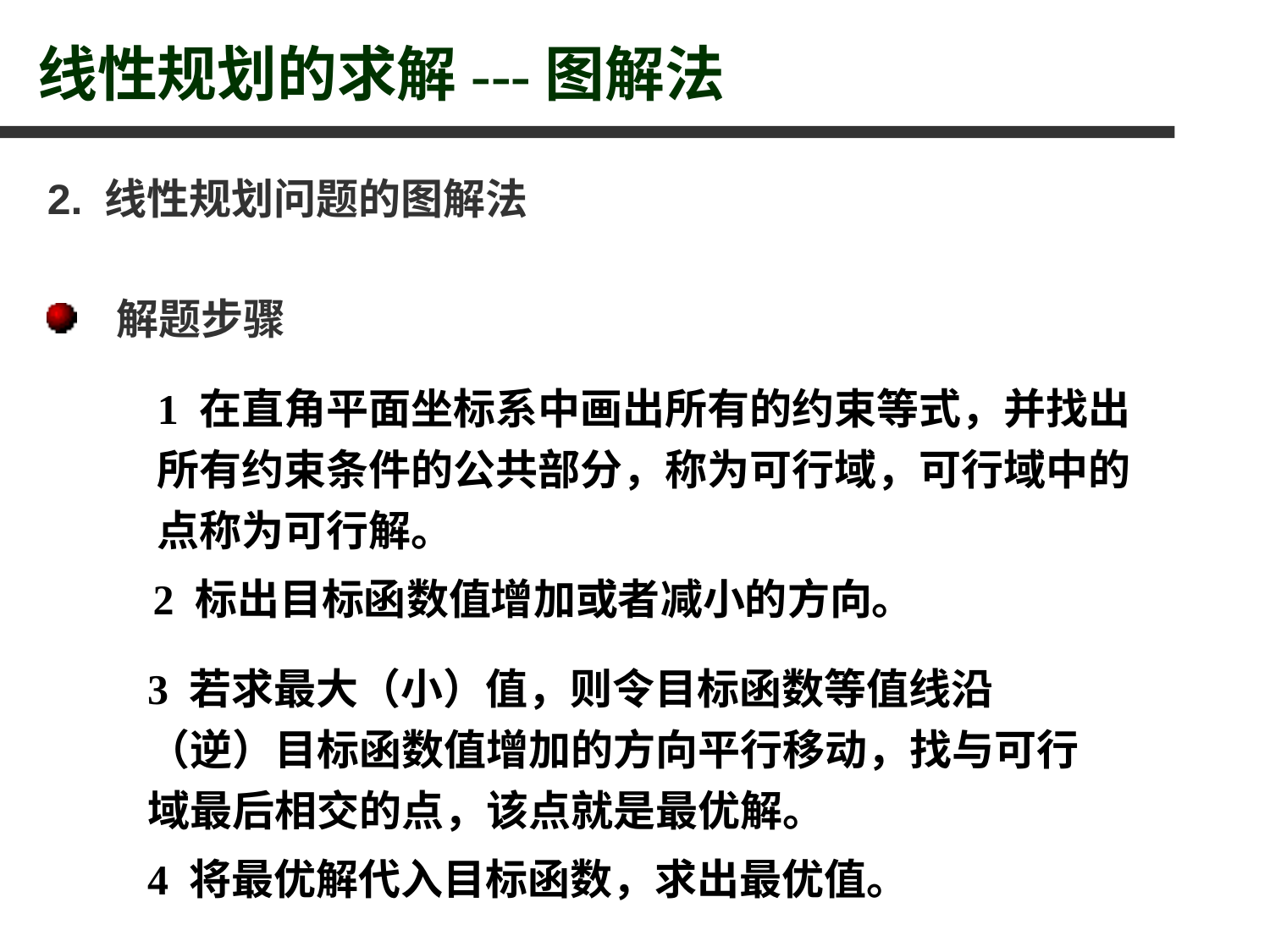

# 线性规划的求解---图解法
2. 线性规划问题的图解法

   解题步骤
1 在直角平面坐标系中画出所有的约束等式，并找出所有约束条件的公共部分，称为可行域，可行域中的点称为可行解。
 2 标出目标函数值增加或者减小的方向。

3 若求最大（小）值，则令目标函数等值线沿（逆）目标函数值增加的方向平行移动，找与可行域最后相交的点，该点就是最优解。
4 将最优解代入目标函数，求出最优值。